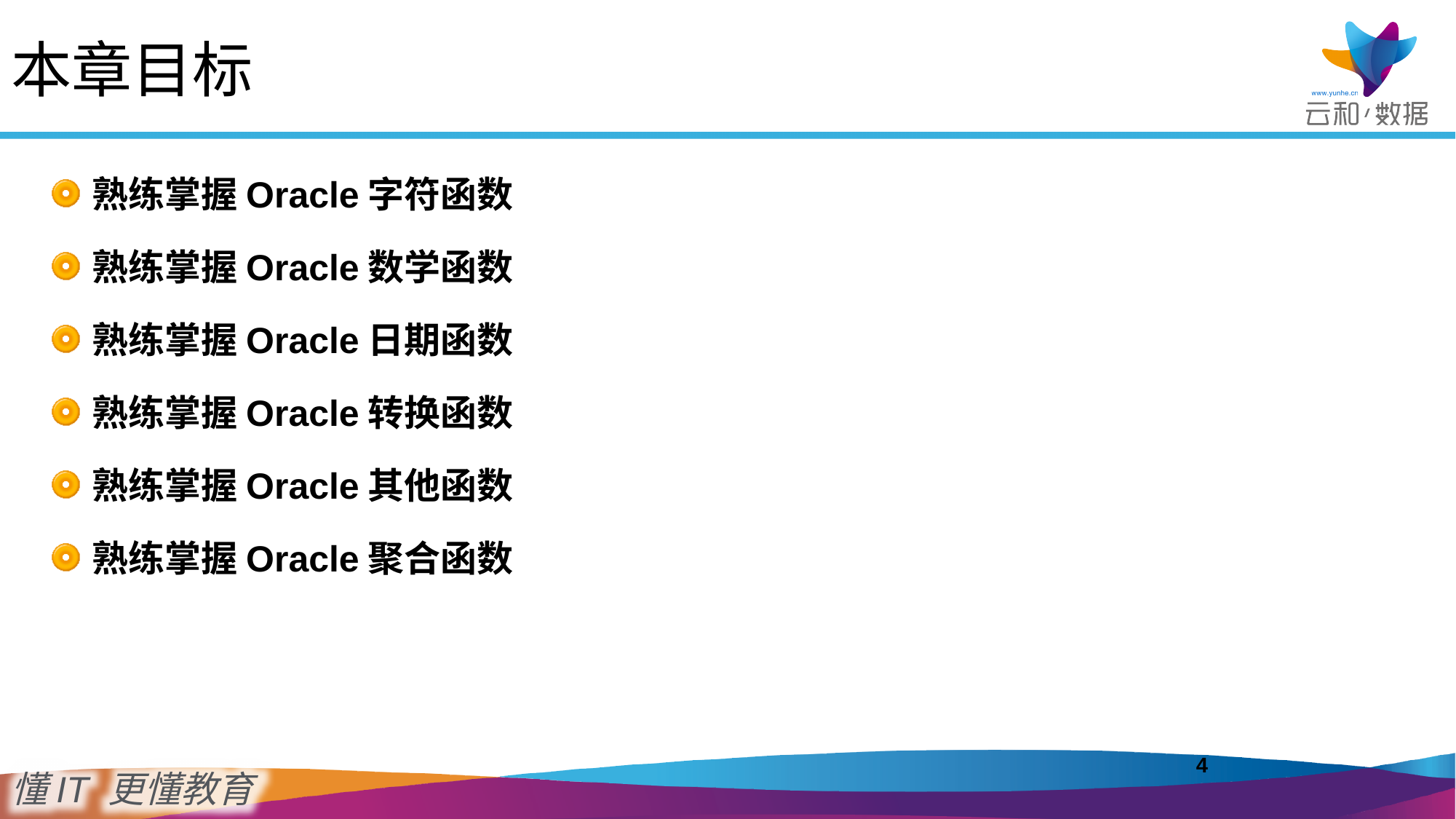

本章目标
熟练掌握Oracle字符函数
熟练掌握Oracle数学函数
熟练掌握Oracle日期函数
熟练掌握Oracle转换函数
熟练掌握Oracle其他函数
熟练掌握Oracle聚合函数
4